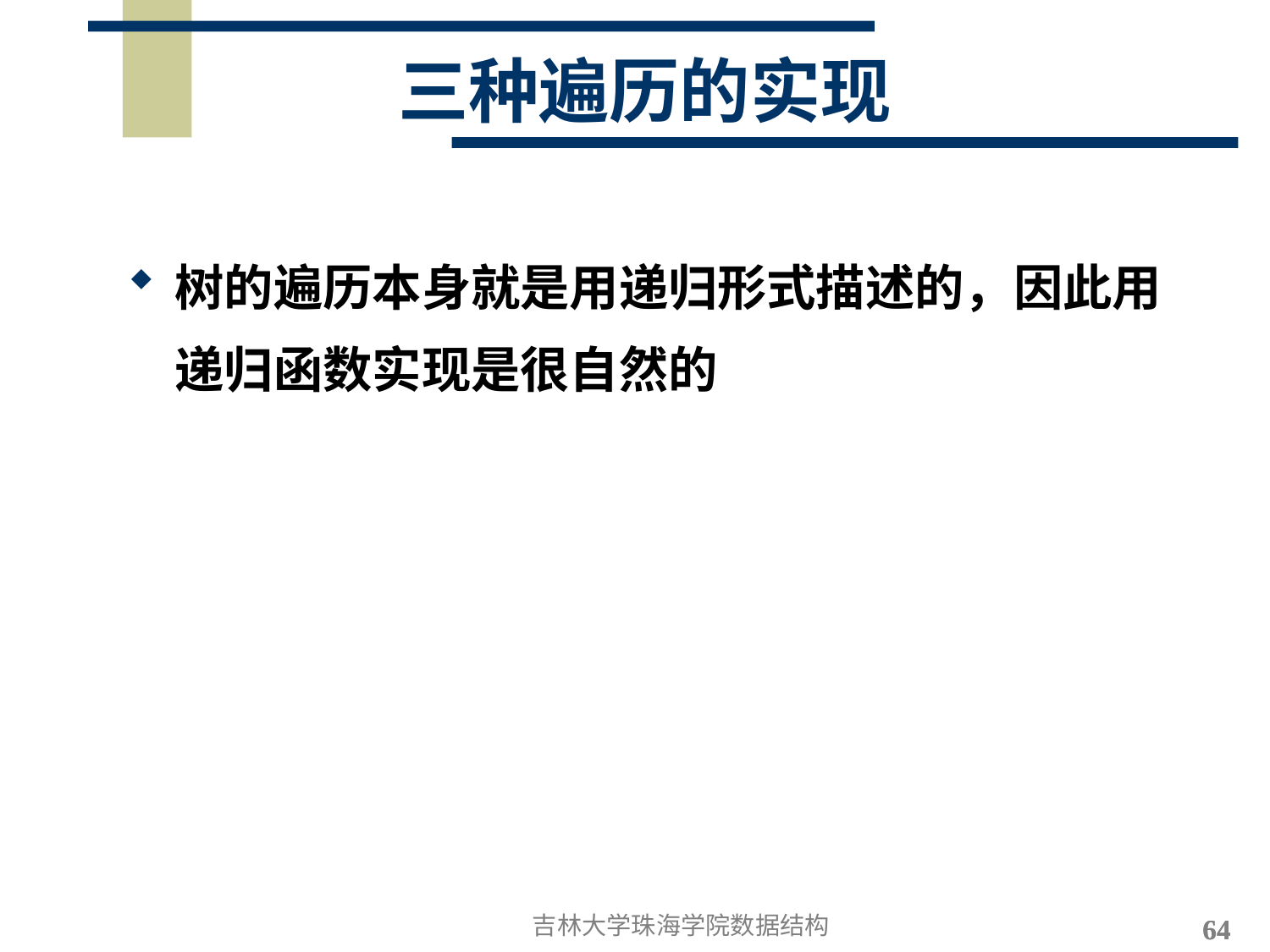

# 三种遍历的实现
树的遍历本身就是用递归形式描述的，因此用递归函数实现是很自然的
64
吉林大学珠海学院数据结构